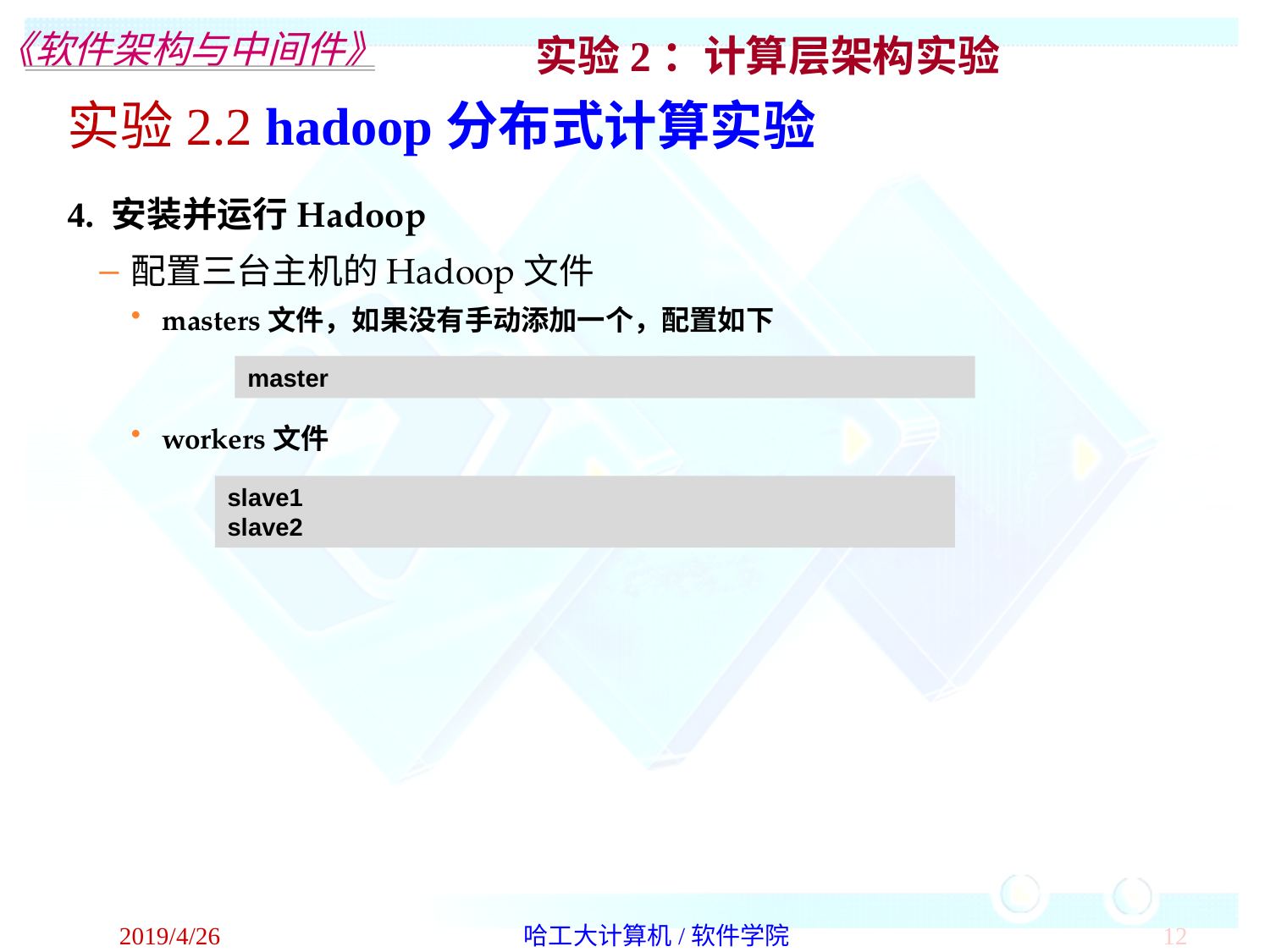

实验2.2 hadoop分布式计算实验

4. 安装并运行Hadoop
配置三台主机的Hadoop文件
masters文件，如果没有手动添加一个，配置如下

workers文件

master
slave1
slave2